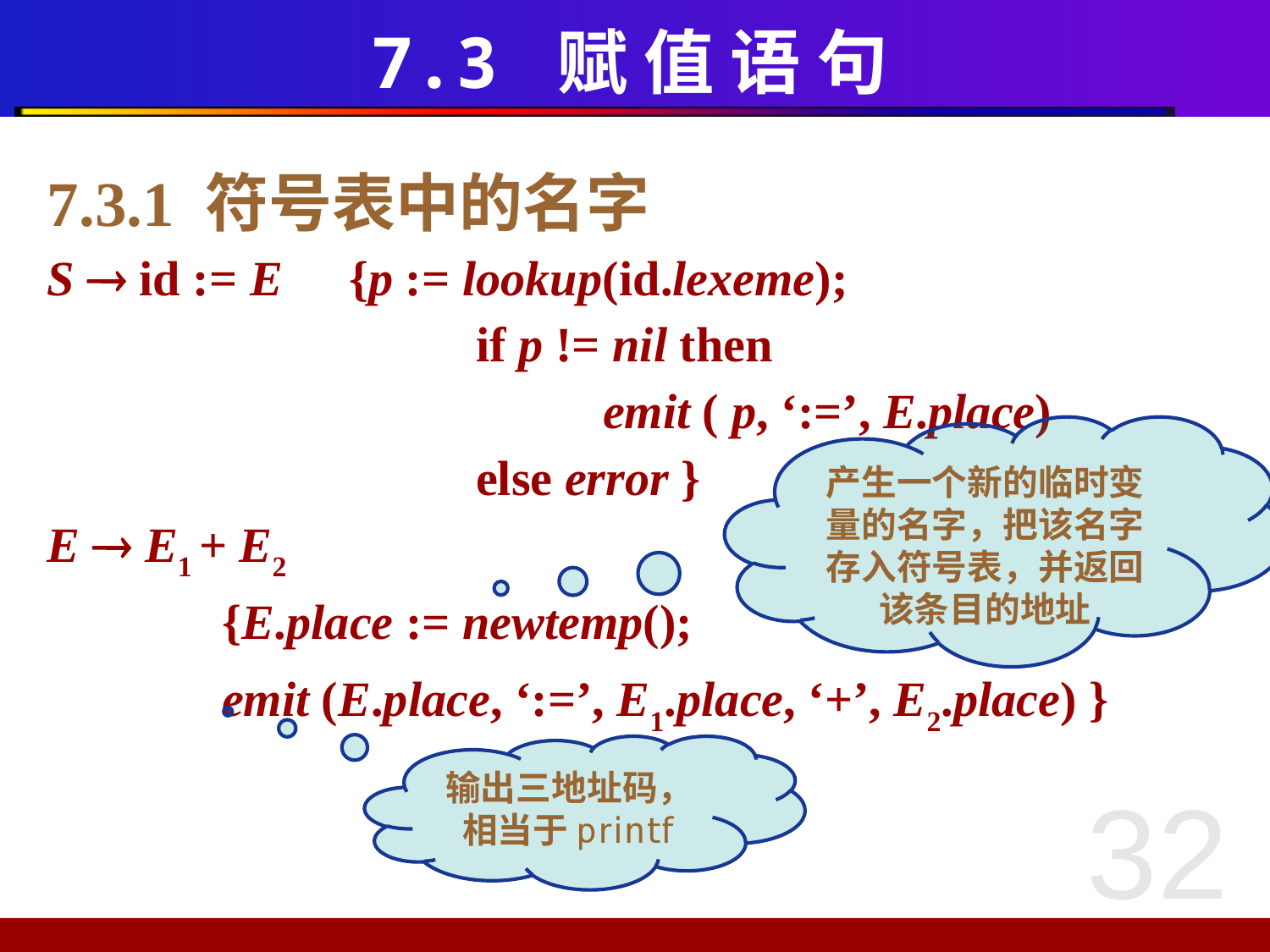

# 7.3 赋 值 语 句
7.3.1 符号表中的名字
S → id := E 	{p := lookup(id.lexeme);
				if p != nil then
					emit ( p, ‘:=’, E.place)
				else error }
E → E1 + E2
		{E.place := newtemp();
 		emit (E.place, ‘:=’, E1.place, ‘+’, E2.place) }
产生一个新的临时变量的名字，把该名字存入符号表，并返回该条目的地址
输出三地址码，相当于printf
32